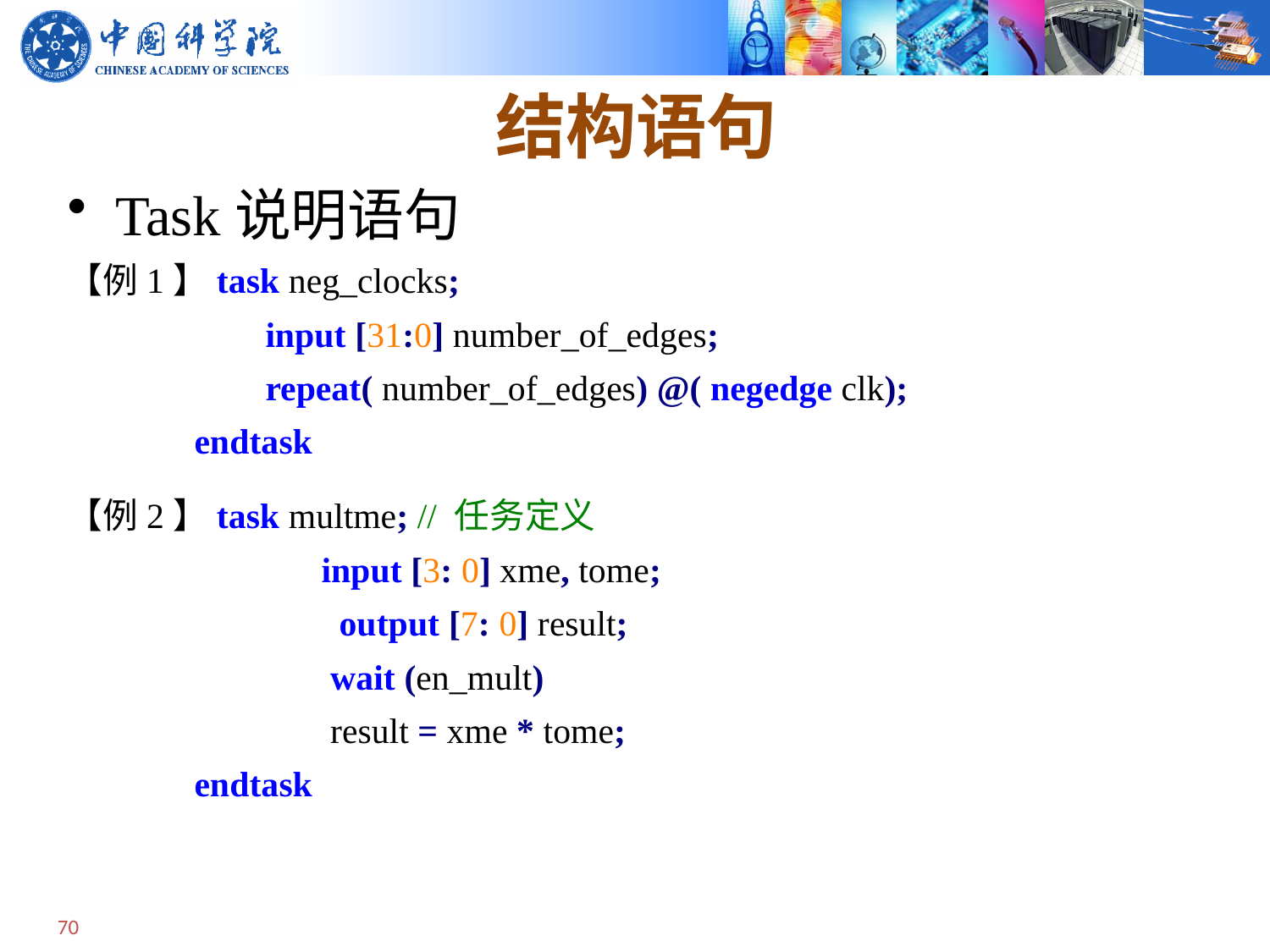

# 结构语句
Task说明语句
【例1】task neg_clocks;
	        input [31:0] number_of_edges;
	        repeat( number_of_edges) @( negedge clk);
	endtask

【例2】task multme; // 任务定义
        		input [3: 0] xme, tome;
      		  output [7: 0] result;
       		 wait (en_mult)
           		 result = xme * tome;
    	endtask